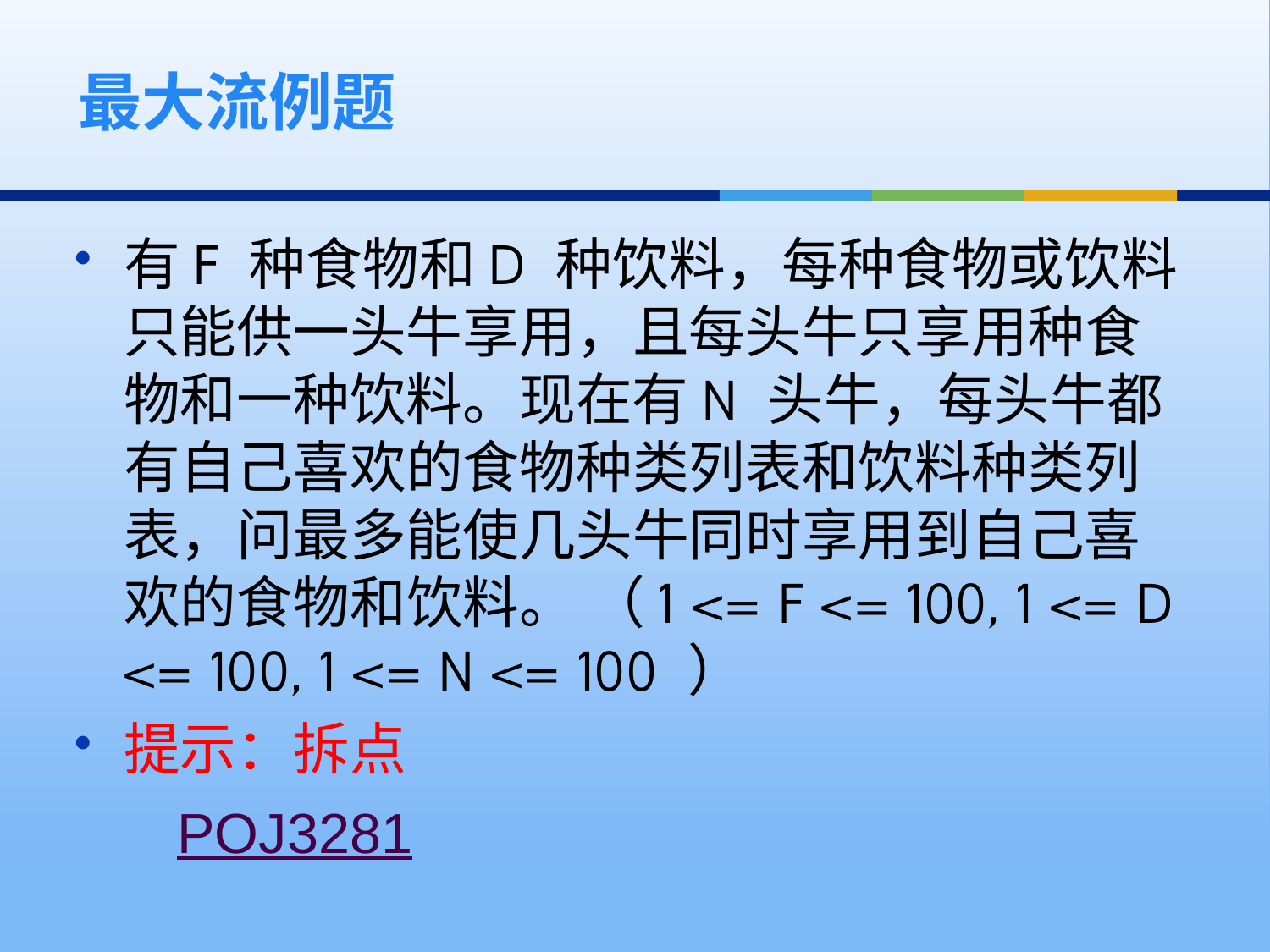

最大流例题
有F 种食物和D 种饮料，每种食物或饮料只能供一头牛享用，且每头牛只享用种食物和一种饮料。现在有N 头牛，每头牛都有自己喜欢的食物种类列表和饮料种类列表，问最多能使几头牛同时享用到自己喜欢的食物和饮料。 （1 <= F <= 100, 1 <= D <= 100, 1 <= N <= 100 ）
提示：拆点
POJ3281